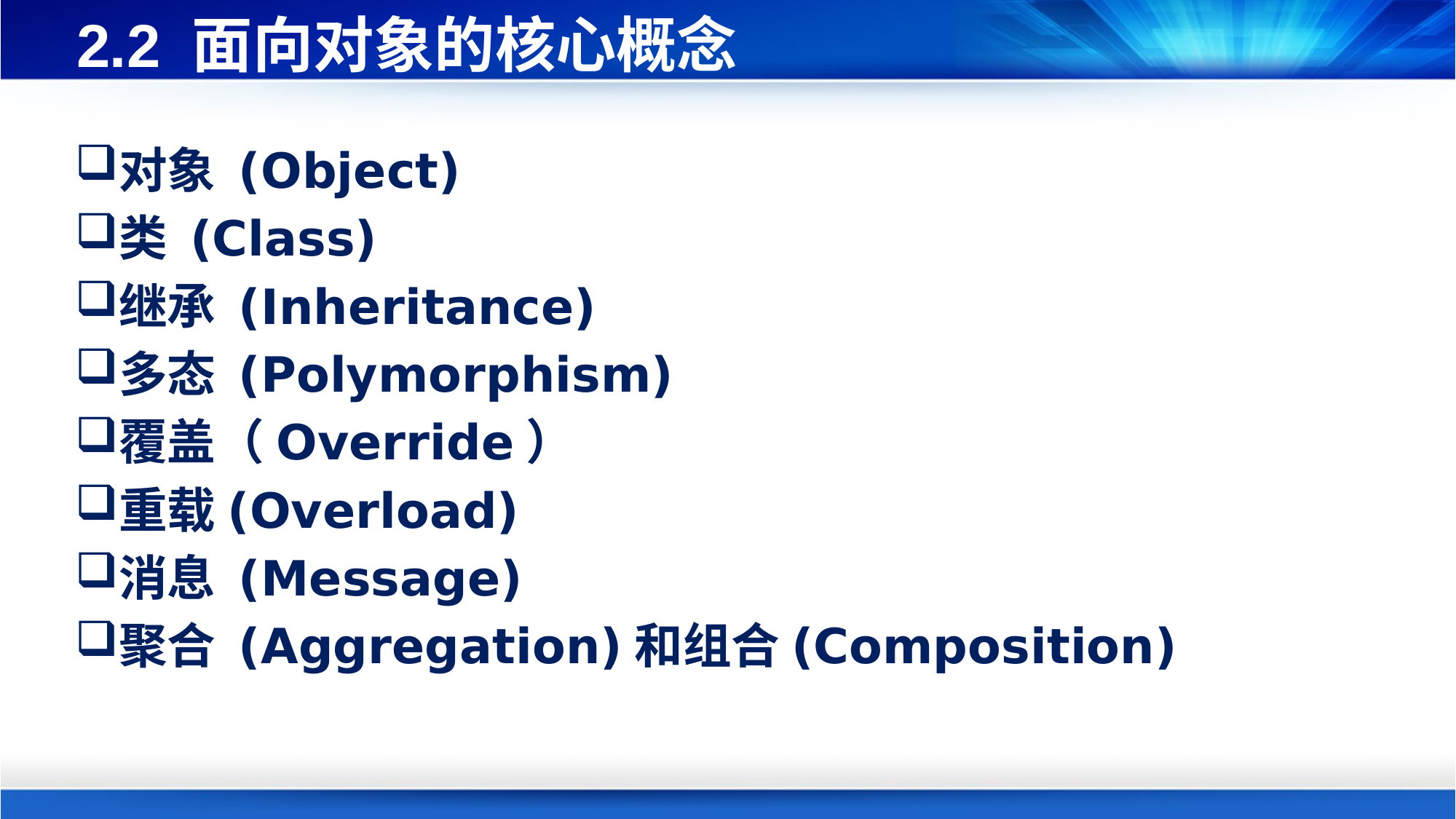

# 2.2 面向对象的核心概念
对象 (Object)
类 (Class)
继承 (Inheritance)
多态 (Polymorphism)
覆盖（Override）
重载(Overload)
消息 (Message)
聚合 (Aggregation)和组合(Composition)